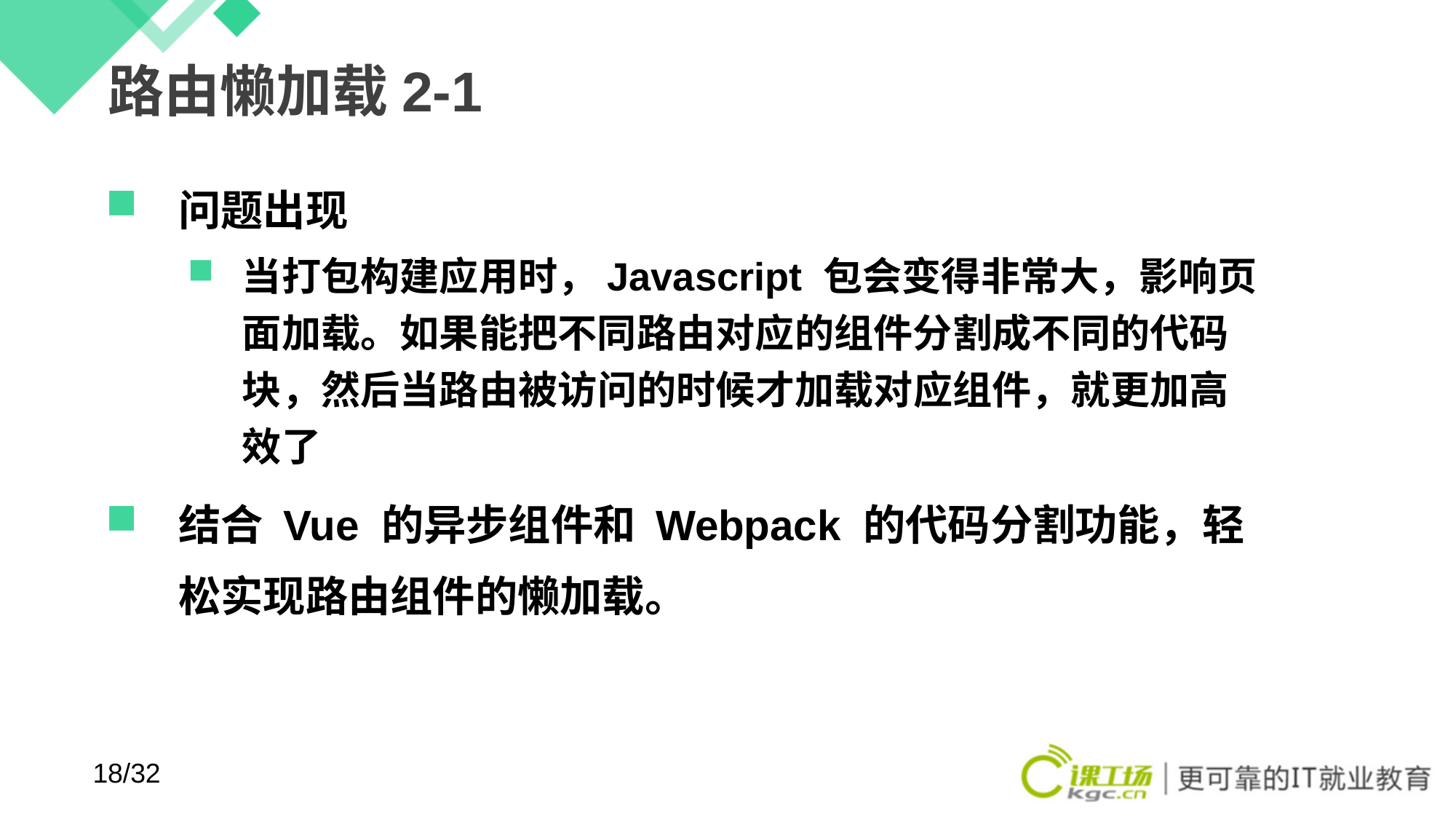

# 路由懒加载2-1
问题出现
当打包构建应用时，Javascript 包会变得非常大，影响页面加载。如果能把不同路由对应的组件分割成不同的代码块，然后当路由被访问的时候才加载对应组件，就更加高效了
结合 Vue 的异步组件和 Webpack 的代码分割功能，轻松实现路由组件的懒加载。